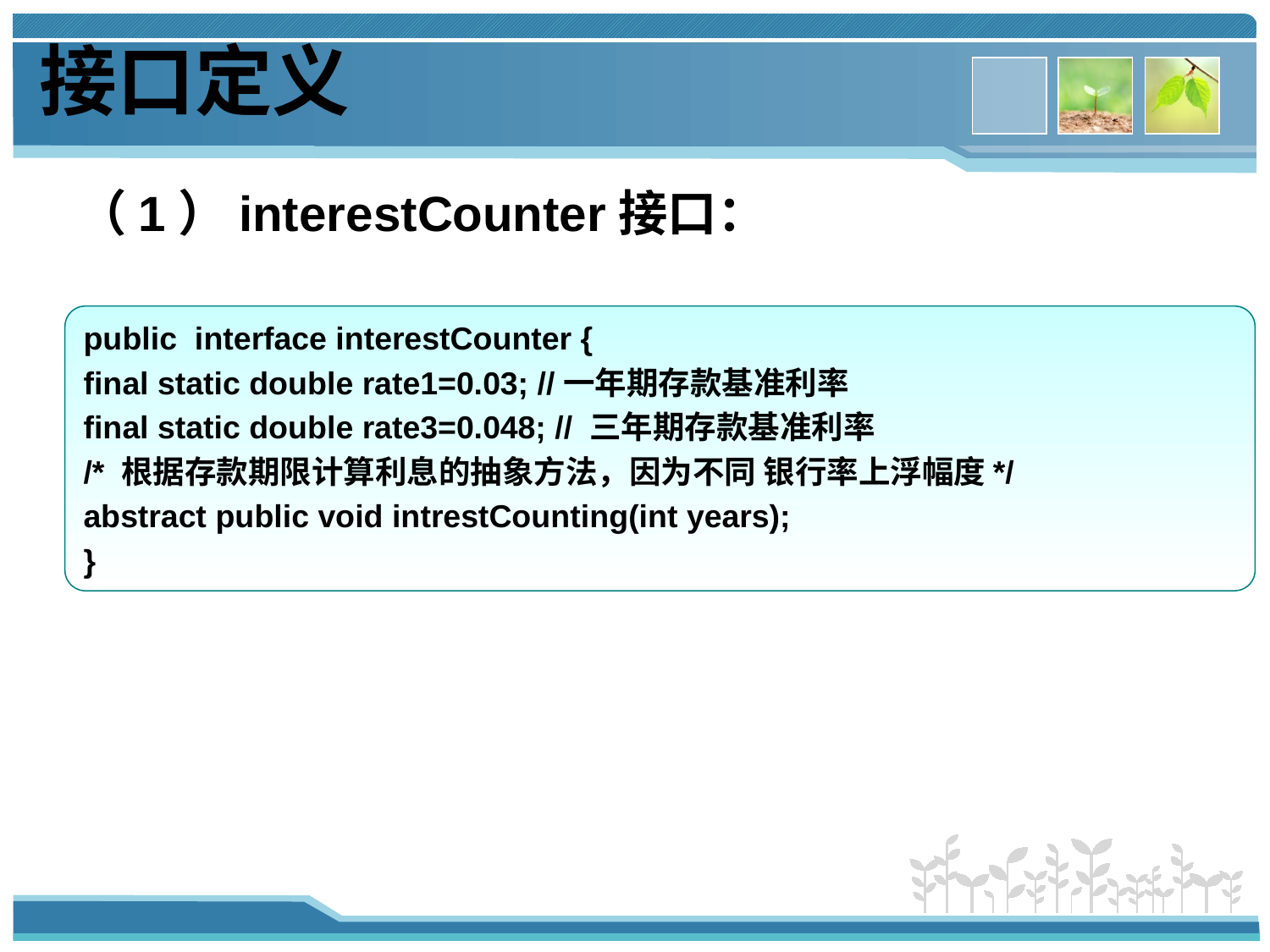

接口定义
（1）interestCounter接口：
public  interface interestCounter {
final static double rate1=0.03; //一年期存款基准利率
final static double rate3=0.048; // 三年期存款基准利率
/* 根据存款期限计算利息的抽象方法，因为不同 银行率上浮幅度*/
abstract public void intrestCounting(int years);
}